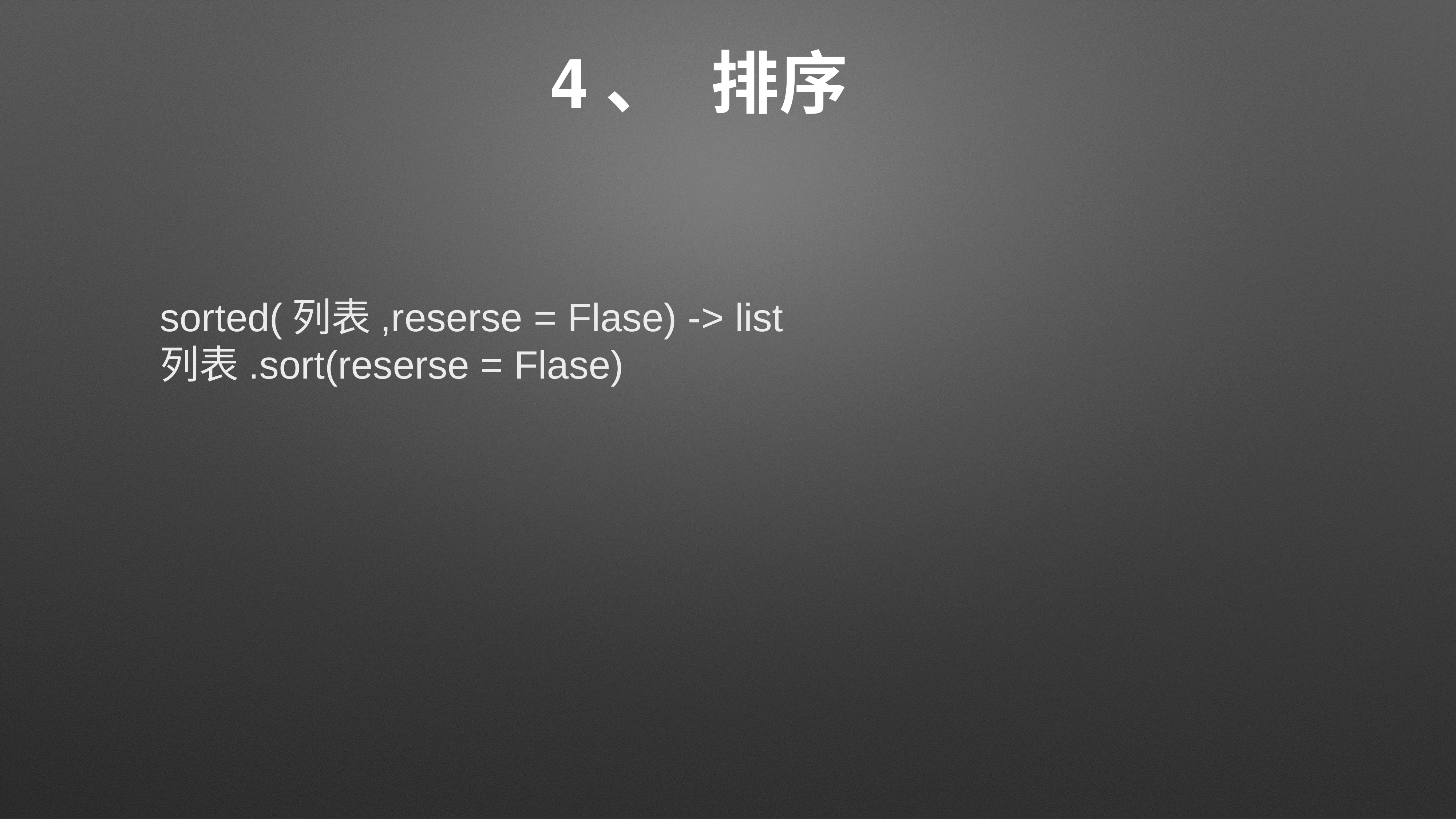

# 4、  排序
sorted(列表,reserse = Flase) -> list
列表.sort(reserse = Flase)